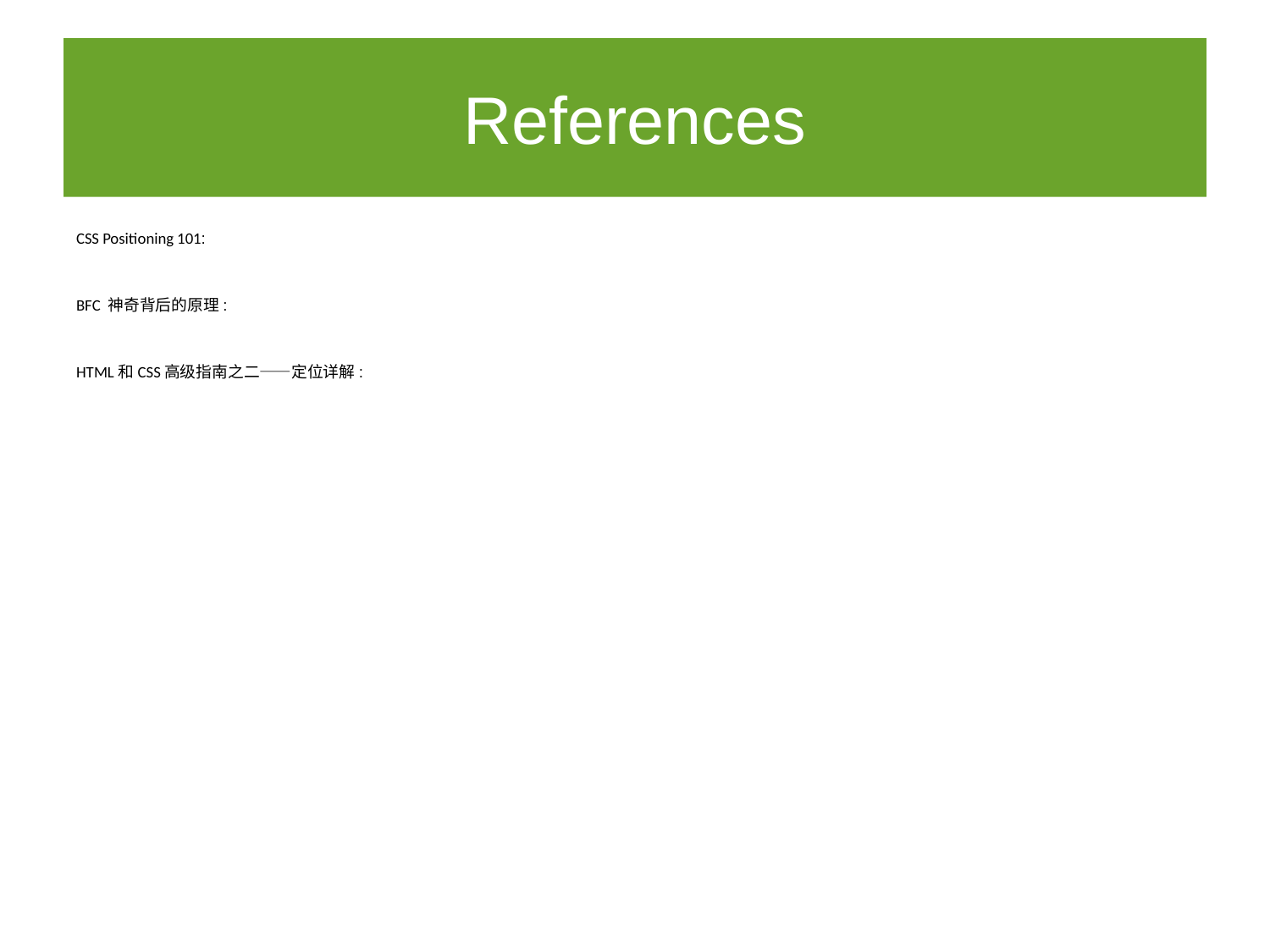

# References
CSS Positioning 101:
http://alistapart.com/article/css-positioning-101

BFC 神奇背后的原理:
https://github.com/melonHuang/blog/blob/master/docs/css/1formattingContext.md

HTML和CSS高级指南之二——定位详解:
http://www.w3cplus.com/css/advanced-html-css-lesson2-detailed-css-positioning.html